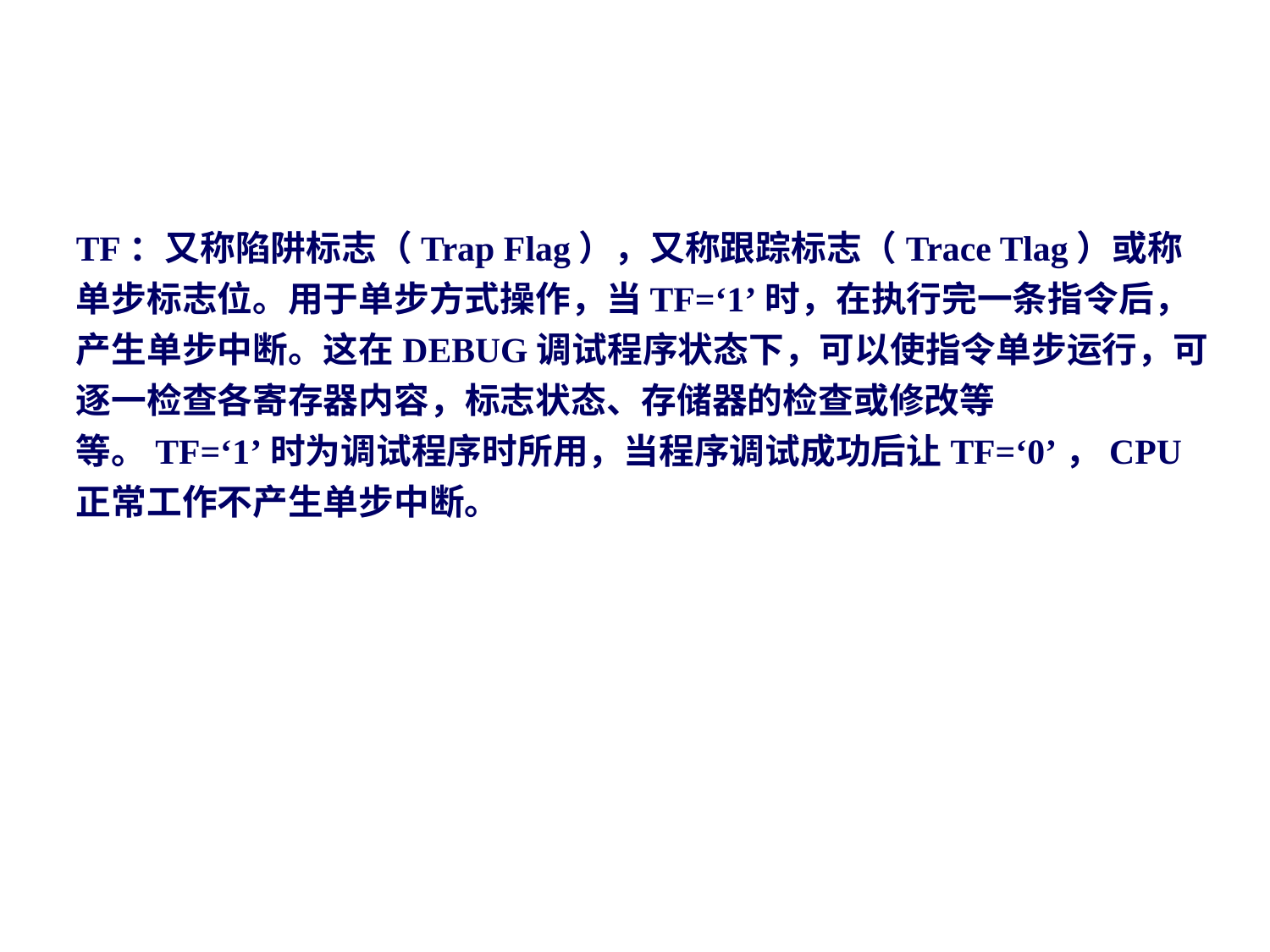

#
TF：又称陷阱标志（Trap Flag），又称跟踪标志（Trace Tlag）或称单步标志位。用于单步方式操作，当TF=‘1’时，在执行完一条指令后，产生单步中断。这在DEBUG调试程序状态下，可以使指令单步运行，可逐一检查各寄存器内容，标志状态、存储器的检查或修改等等。TF=‘1’时为调试程序时所用，当程序调试成功后让TF=‘0’，CPU正常工作不产生单步中断。